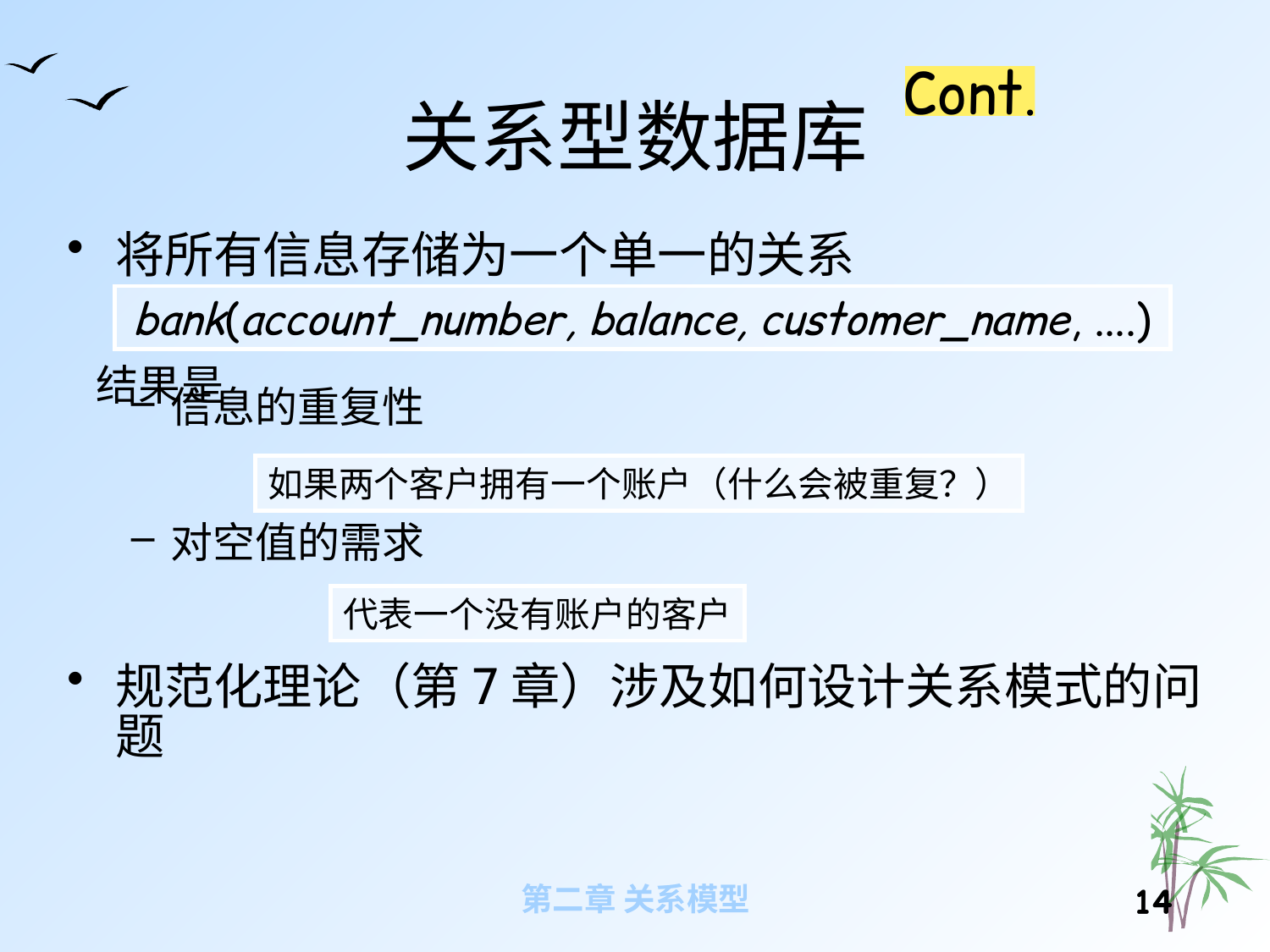

# 关系型数据库
Cont.
将所有信息存储为一个单一的关系

信息的重复性

对空值的需求

规范化理论（第7章）涉及如何设计关系模式的问题
bank(account_number, balance, customer_name, ....)
结果是
如果两个客户拥有一个账户（什么会被重复？）
代表一个没有账户的客户
第二章 关系模型
14